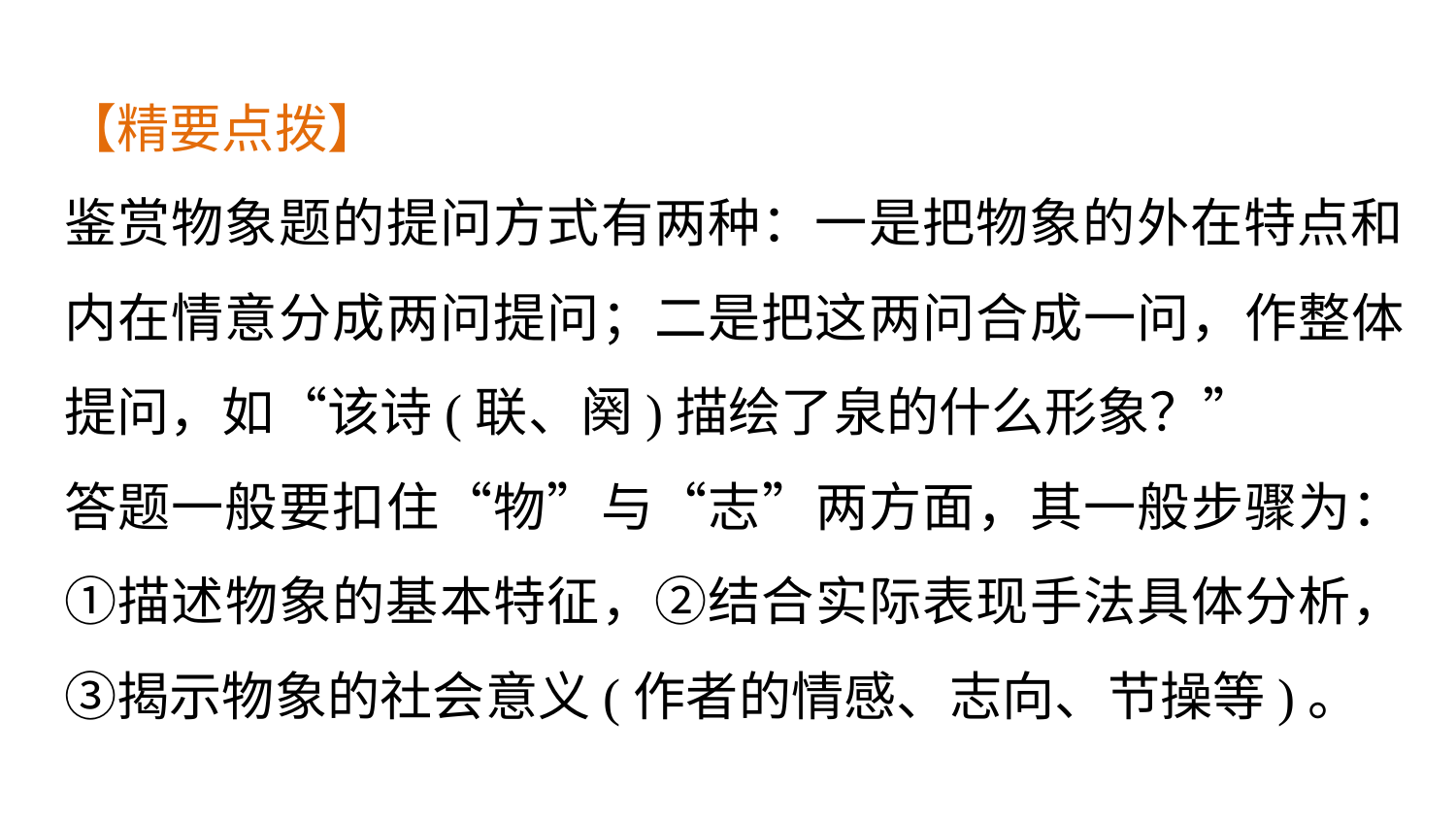

【精要点拨】
鉴赏物象题的提问方式有两种：一是把物象的外在特点和内在情意分成两问提问；二是把这两问合成一问，作整体提问，如“该诗(联、阕)描绘了泉的什么形象？”
答题一般要扣住“物”与“志”两方面，其一般步骤为：①描述物象的基本特征，②结合实际表现手法具体分析，③揭示物象的社会意义(作者的情感、志向、节操等)。